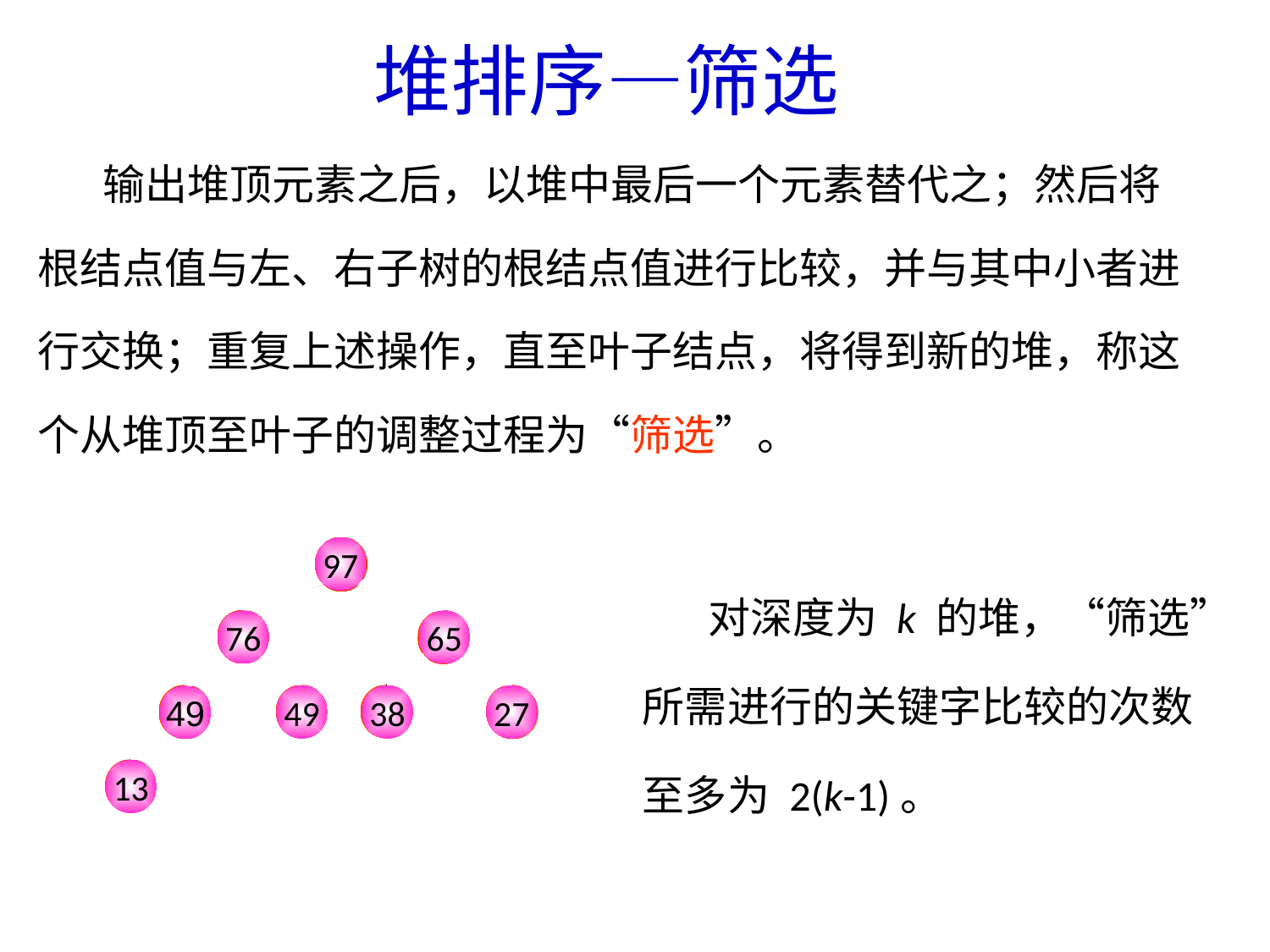

堆排序—筛选
        输出堆顶元素之后，以堆中最后一个元素替代之；然后将
根结点值与左、右子树的根结点值进行比较，并与其中小者进
行交换；重复上述操作，直至叶子结点，将得到新的堆，称这
个从堆顶至叶子的调整过程为“筛选”。

38
65
49
49
65
76
97
27
97
76
97
97
13
38
27
49
76
65
49
97
        对深度为 k 的堆，“筛选”
所需进行的关键字比较的次数
至多为 2(k-1)。
97
49
65
97
76
97
49
76
65
97
49
38
27
49
97
13